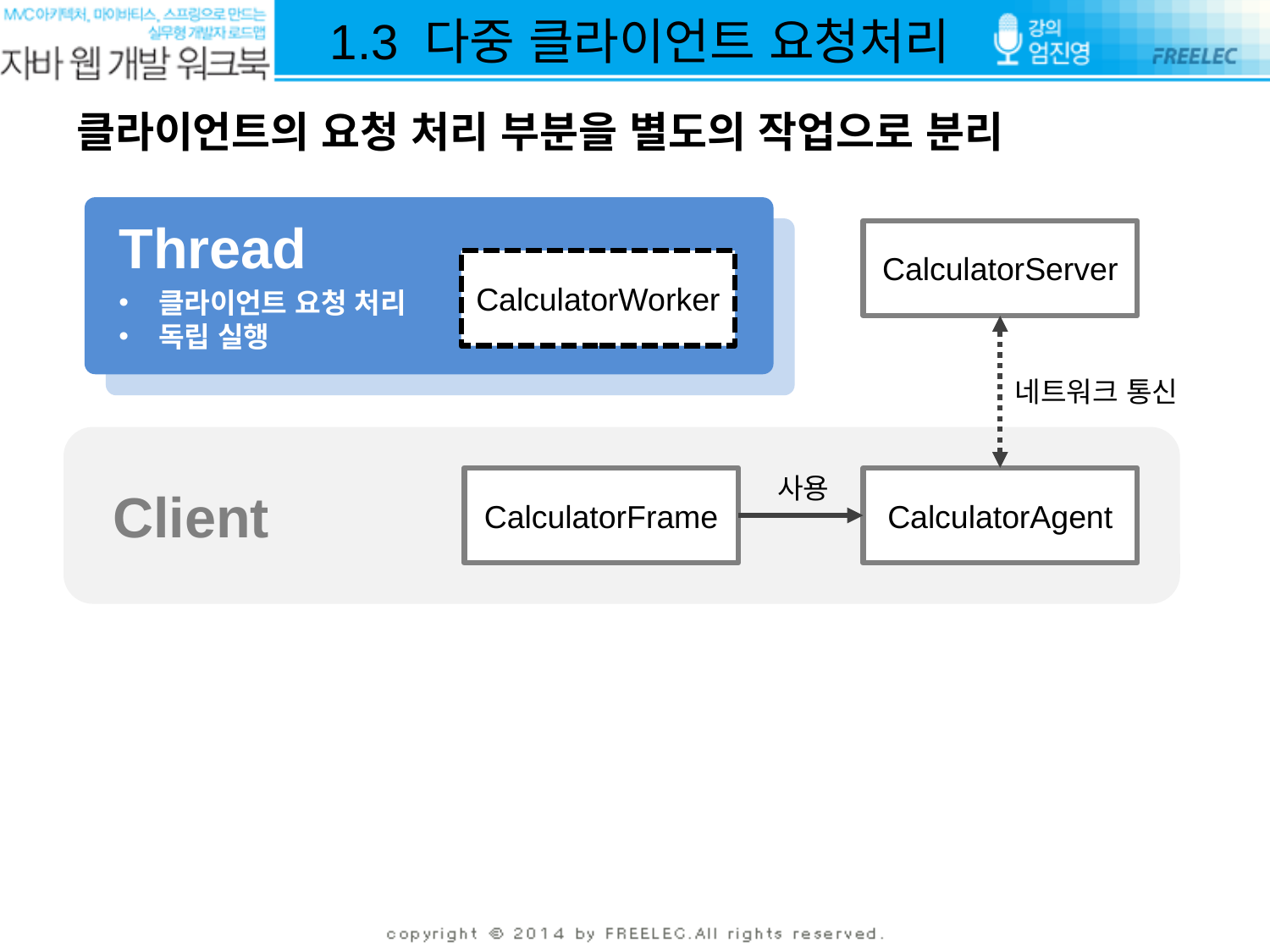

1.3 다중 클라이언트 요청처리
클라이언트의 요청 처리 부분을 별도의 작업으로 분리

Thread

CalculatorServer
CalculatorWorker
클라이언트 요청 처리
독립 실행
네트워크 통신

사용
CalculatorFrame
CalculatorAgent
Client